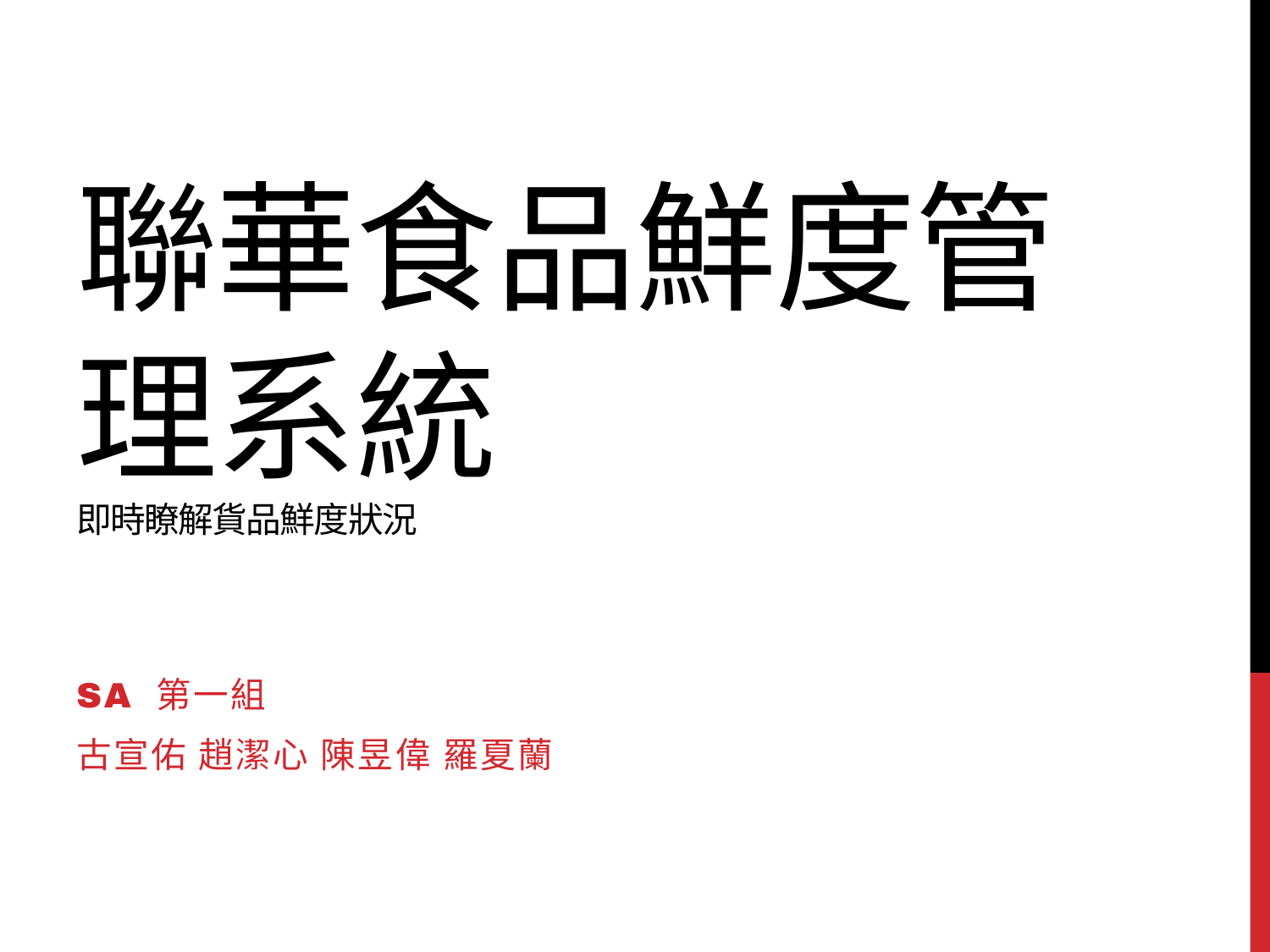

# 聯華食品鮮度管理系統 即時瞭解貨品鮮度狀況
SA 第一組
古宣佑 趙潔心 陳昱偉 羅夏蘭